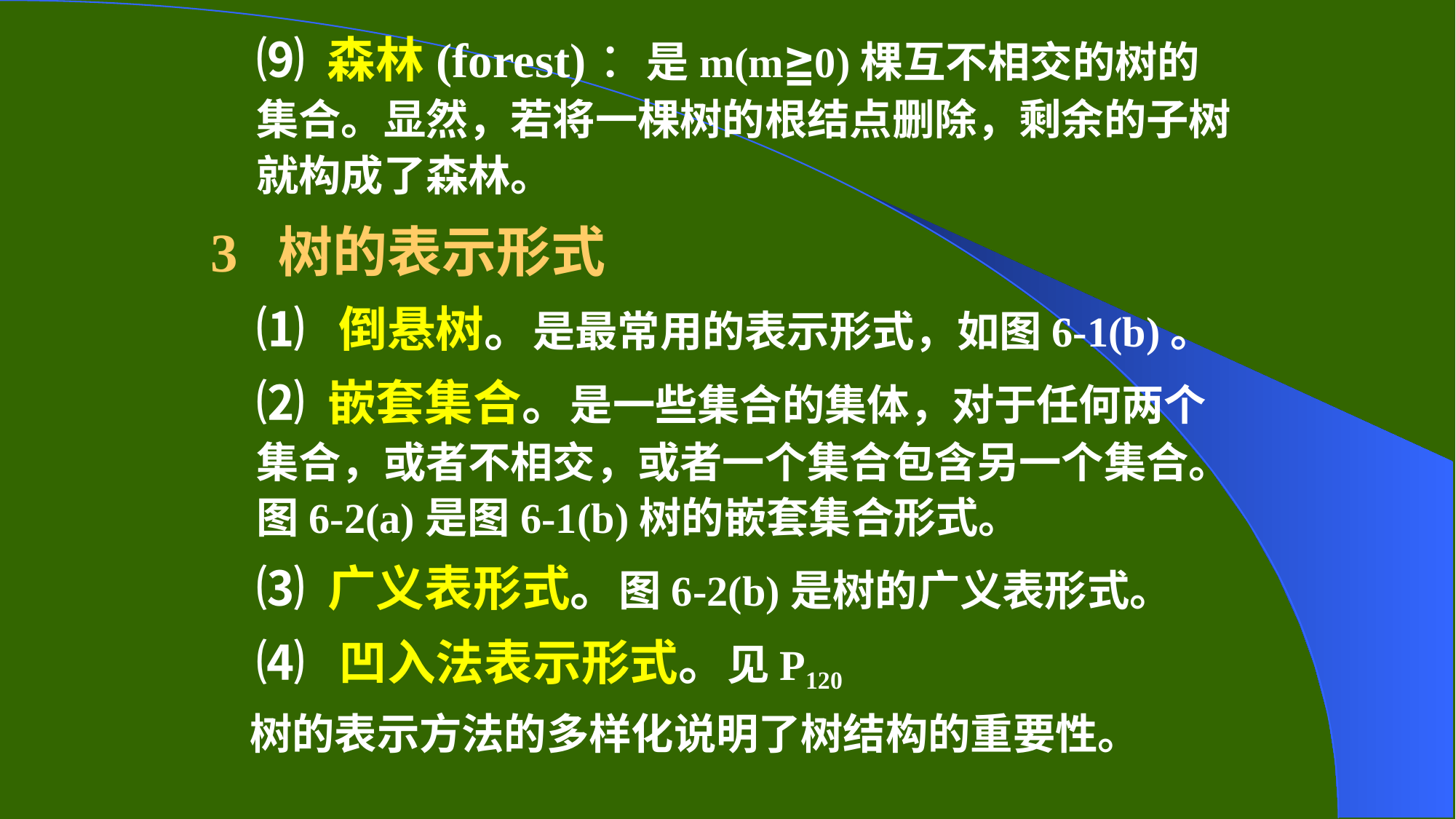

⑼ 森林(forest)：是m(m≧0)棵互不相交的树的集合。显然，若将一棵树的根结点删除，剩余的子树就构成了森林。
3  树的表示形式
⑴  倒悬树。是最常用的表示形式，如图6-1(b)。
⑵ 嵌套集合。是一些集合的集体，对于任何两个集合，或者不相交，或者一个集合包含另一个集合。图6-2(a)是图6-1(b)树的嵌套集合形式。
⑶ 广义表形式。图6-2(b)是树的广义表形式。
⑷  凹入法表示形式。见P120
   树的表示方法的多样化说明了树结构的重要性。